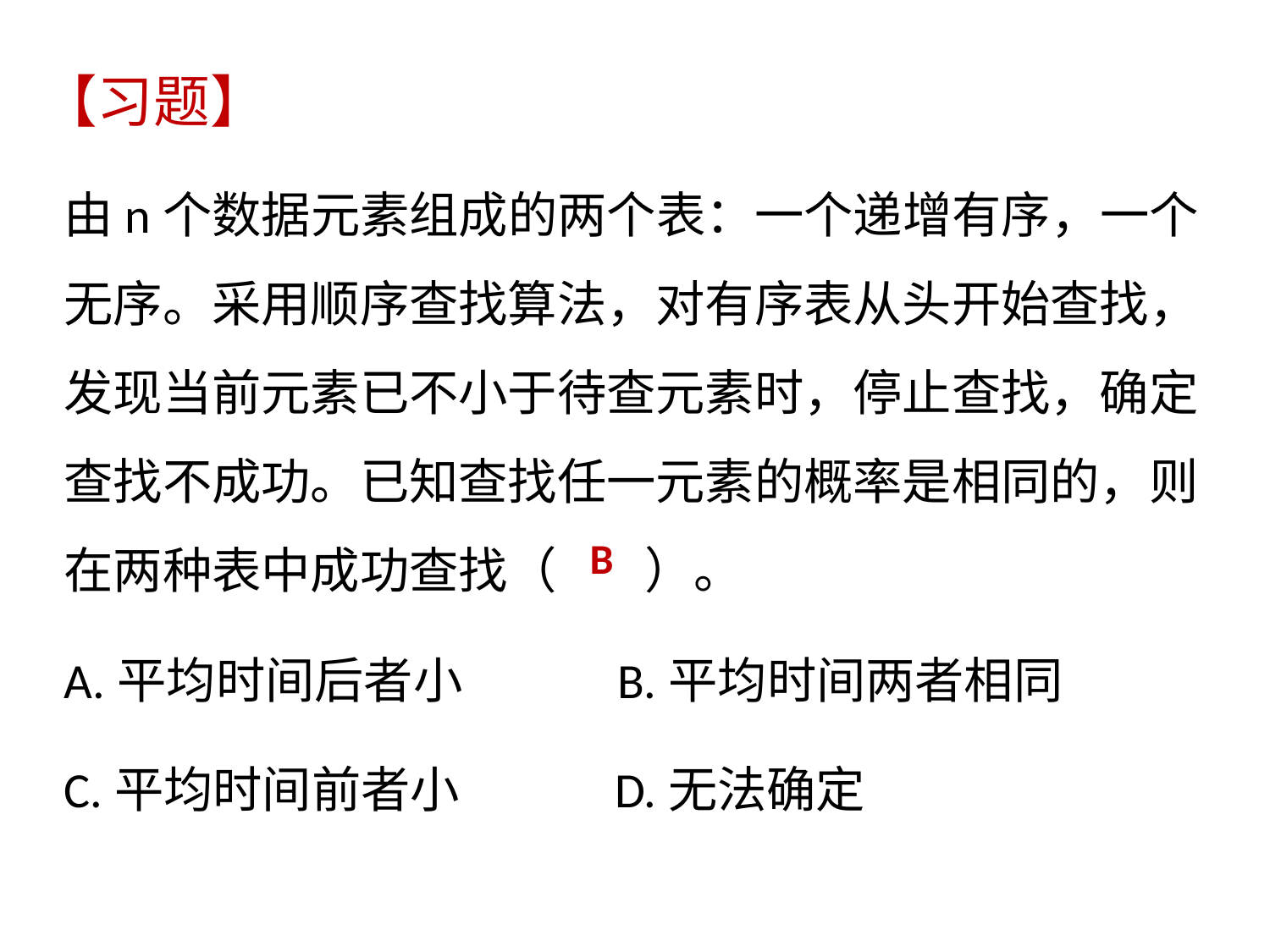

【习题】
由n个数据元素组成的两个表：一个递增有序，一个无序。采用顺序查找算法，对有序表从头开始查找，发现当前元素已不小于待查元素时，停止查找，确定查找不成功。已知查找任一元素的概率是相同的，则在两种表中成功查找（        ）。
A.平均时间后者小             B.平均时间两者相同
C.平均时间前者小             D.无法确定
B